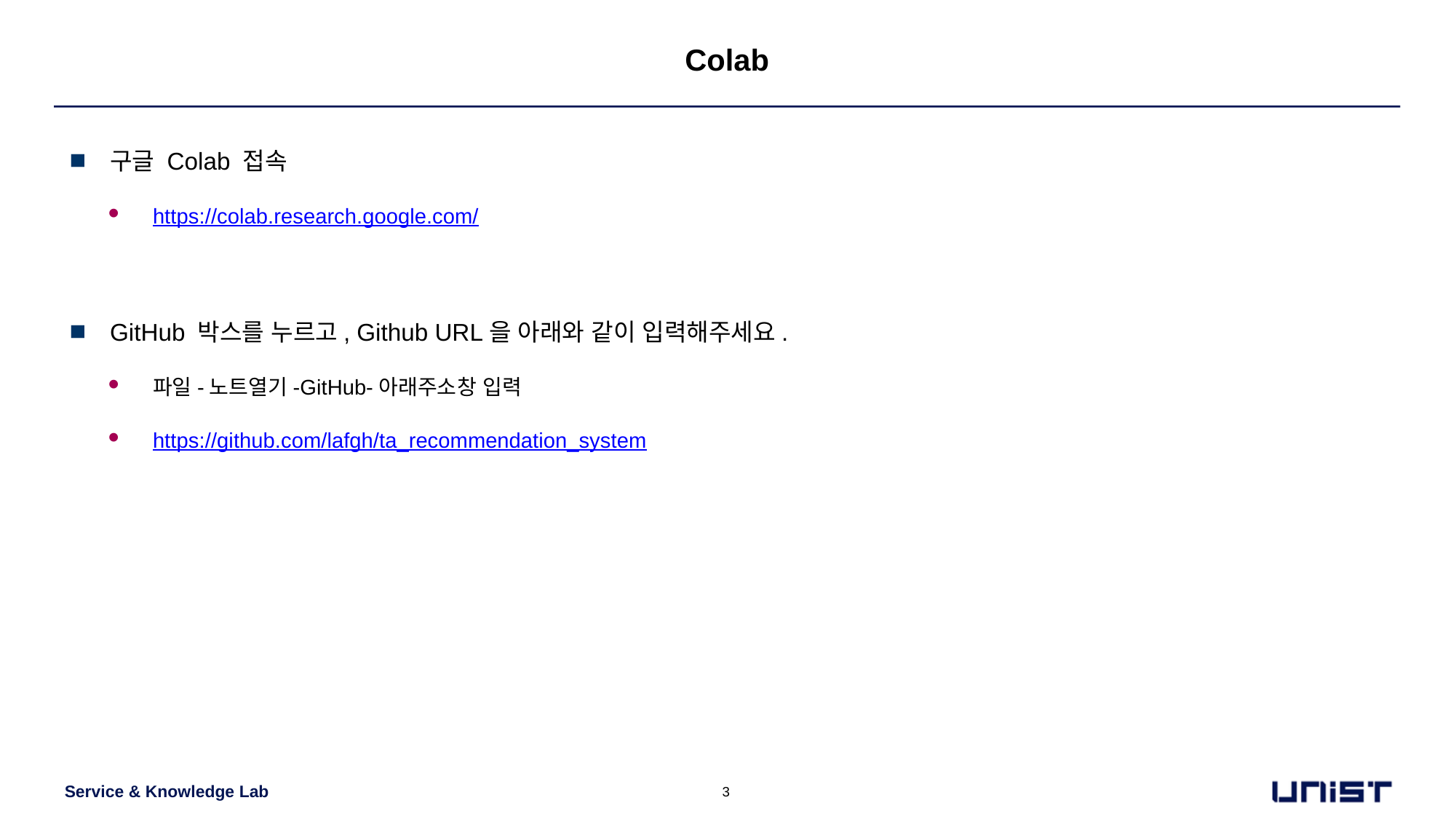

# Colab
구글 Colab 접속
https://colab.research.google.com/

GitHub 박스를 누르고, Github URL을 아래와 같이 입력해주세요.
파일-노트열기-GitHub-아래주소창 입력
https://github.com/lafgh/ta_recommendation_system